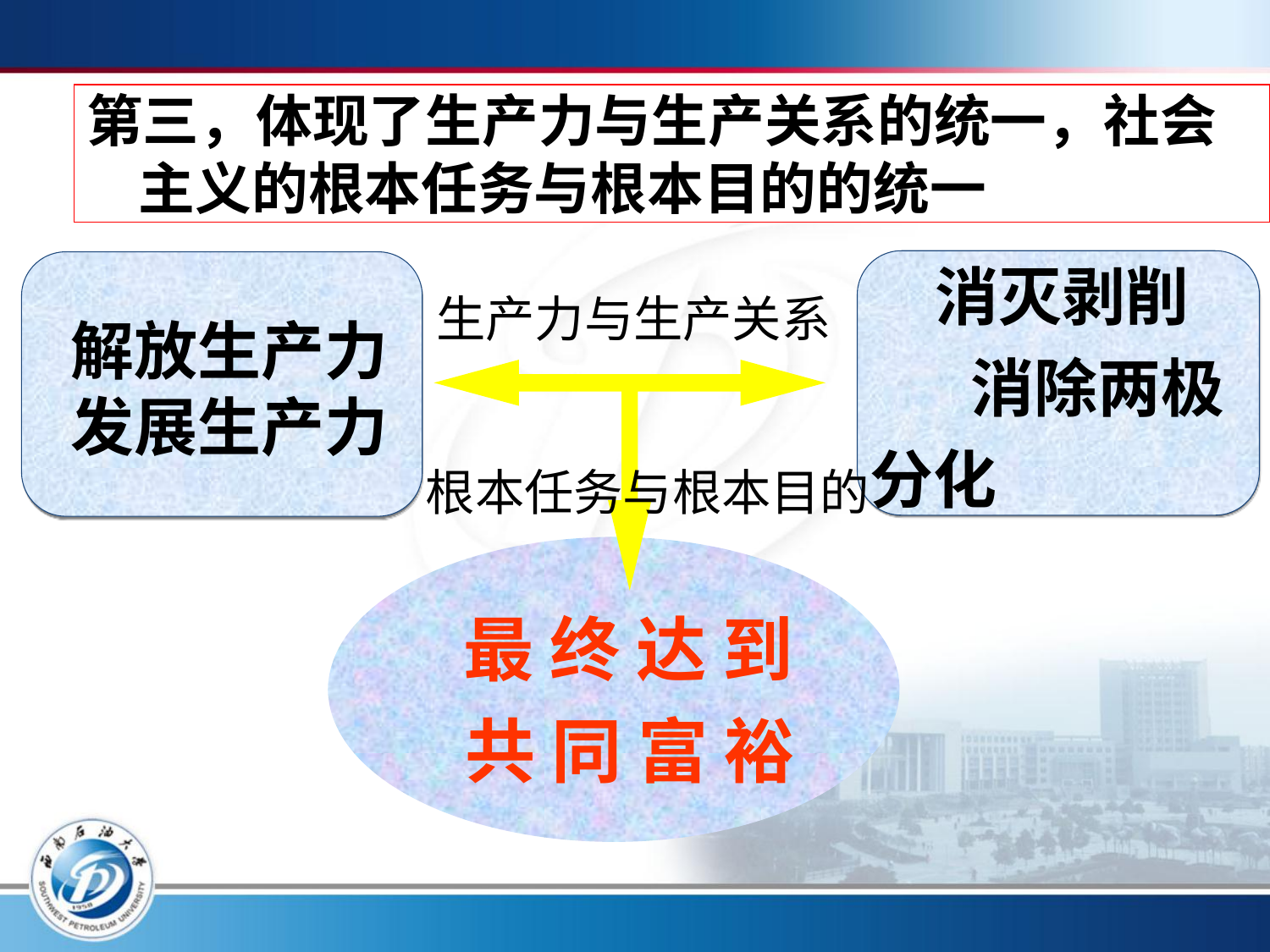

第三，体现了生产力与生产关系的统一，社会
   主义的根本任务与根本目的的统一
    消灭剥削            消除两极分化

解放生产力 发展生产力
生产力与生产关系

根本任务与根本目的
 最 终 达 到
 共 同 富 裕